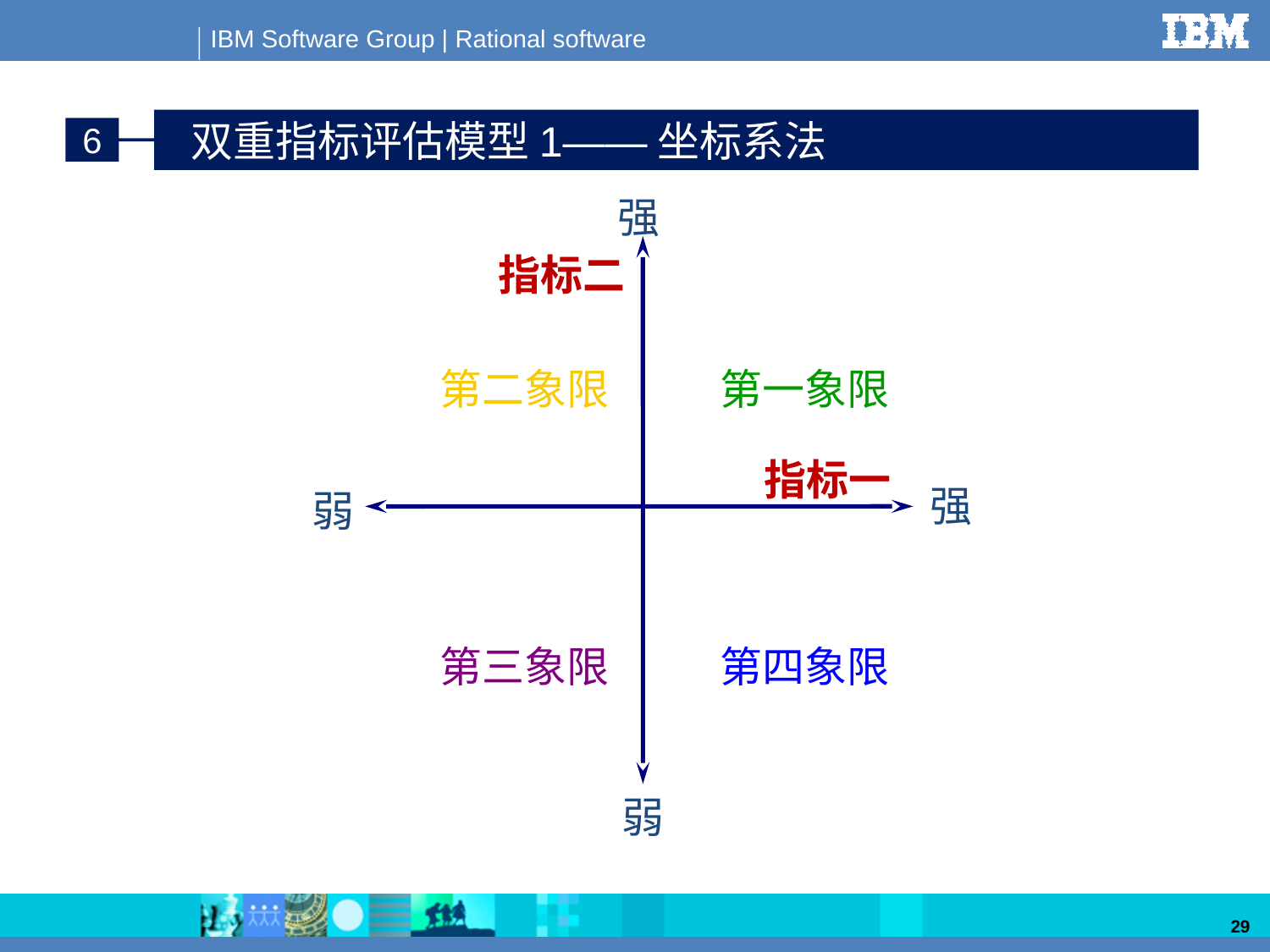

双重指标评估模型1——坐标系法
6

强

指标二

第二象限

第一象限

指标一

强
弱

第三象限

第四象限

弱
29